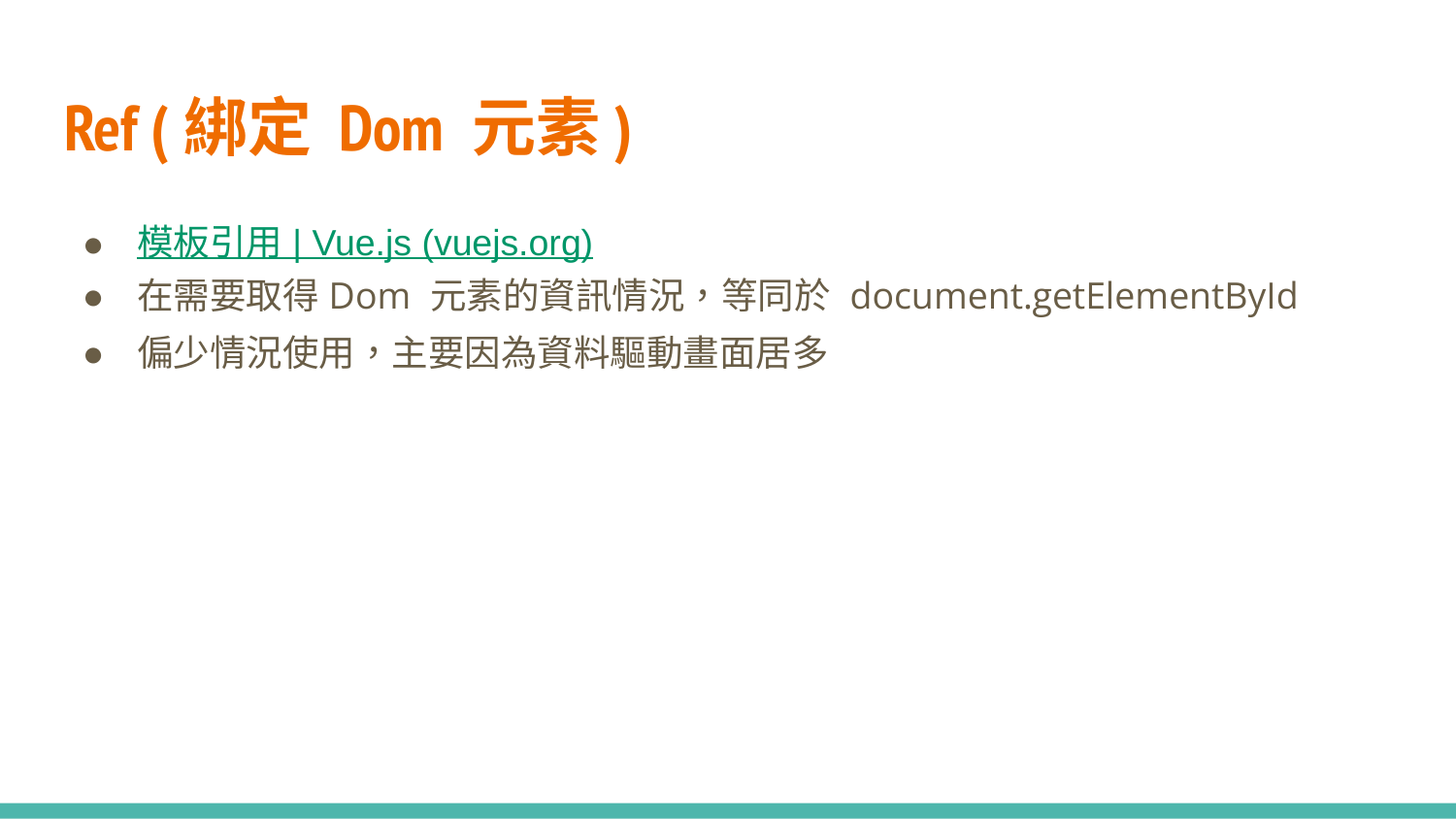

# Ref (綁定 Dom 元素)
模板引用 | Vue.js (vuejs.org)
在需要取得Dom 元素的資訊情況，等同於 document.getElementById
偏少情況使用，主要因為資料驅動畫面居多